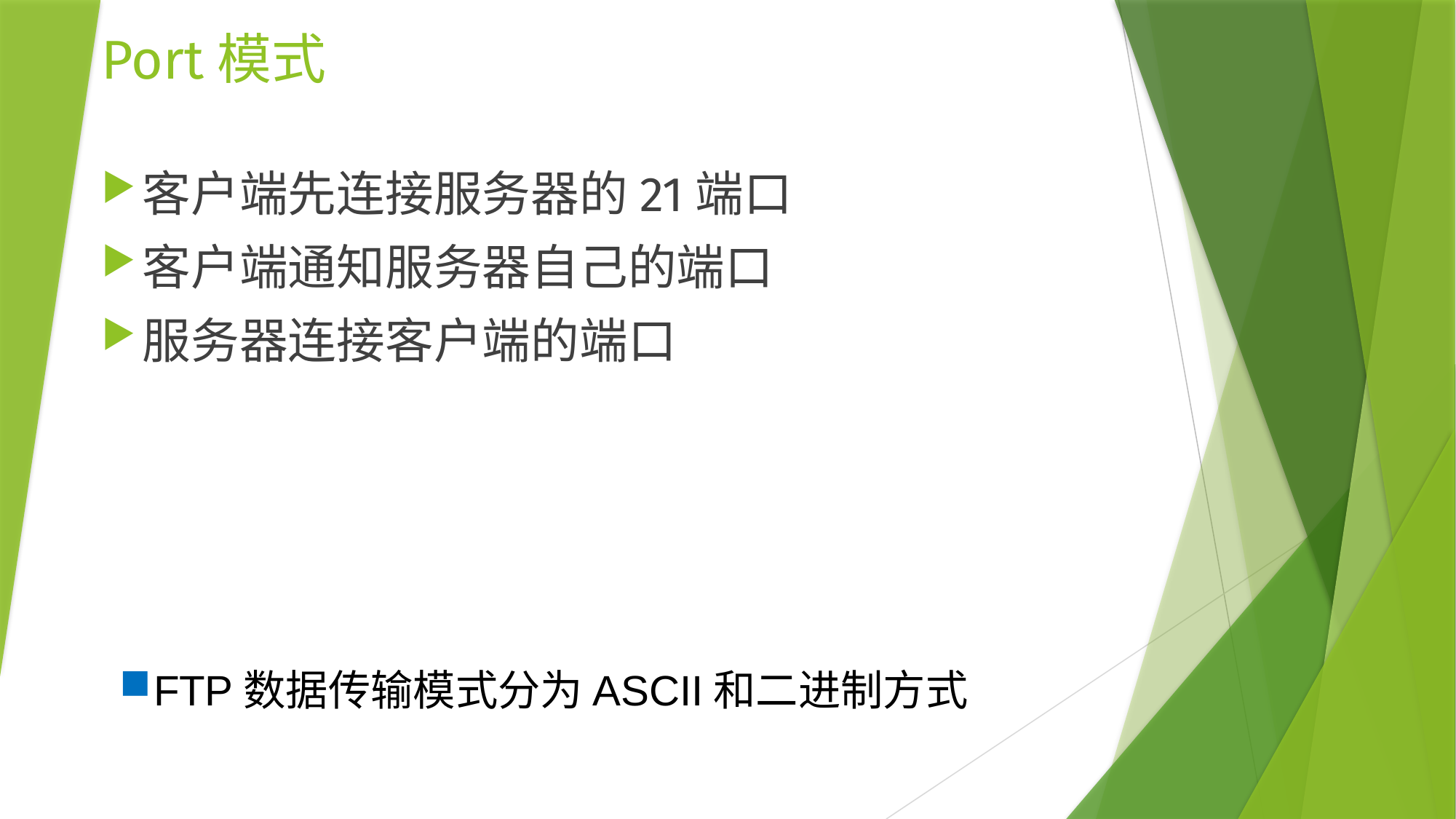

Port模式
客户端先连接服务器的21端口
客户端通知服务器自己的端口
服务器连接客户端的端口
FTP数据传输模式分为ASCII和二进制方式